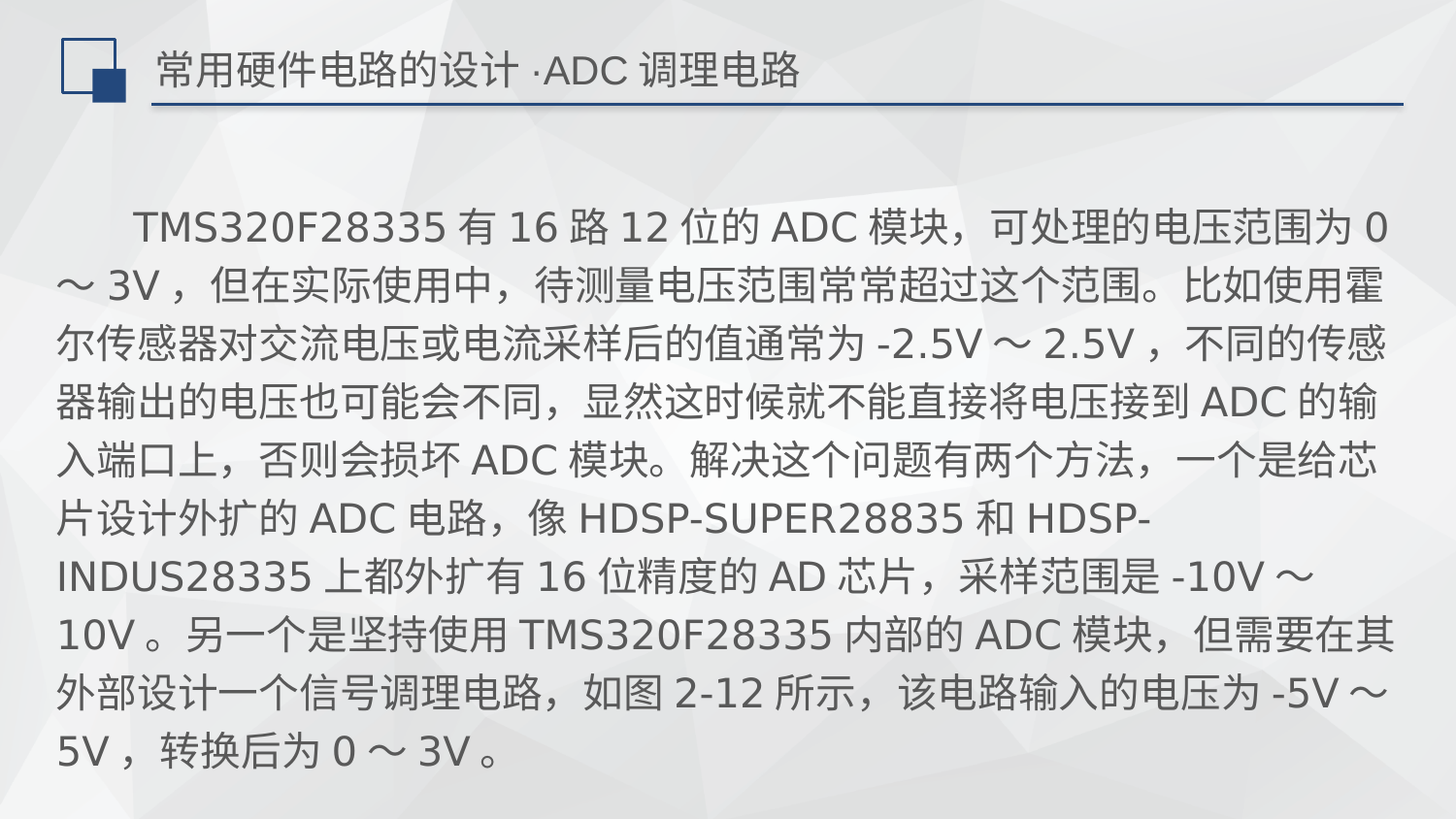

# 常用硬件电路的设计·ADC调理电路
      TMS320F28335有16路12位的ADC模块，可处理的电压范围为0～3V，但在实际使用中，待测量电压范围常常超过这个范围。比如使用霍尔传感器对交流电压或电流采样后的值通常为-2.5V～2.5V，不同的传感器输出的电压也可能会不同，显然这时候就不能直接将电压接到ADC的输入端口上，否则会损坏ADC模块。解决这个问题有两个方法，一个是给芯片设计外扩的ADC电路，像HDSP-SUPER28835和HDSP-INDUS28335上都外扩有16位精度的AD芯片，采样范围是-10V～10V。另一个是坚持使用TMS320F28335内部的ADC模块，但需要在其外部设计一个信号调理电路，如图2-12所示，该电路输入的电压为-5V～5V，转换后为0～3V。